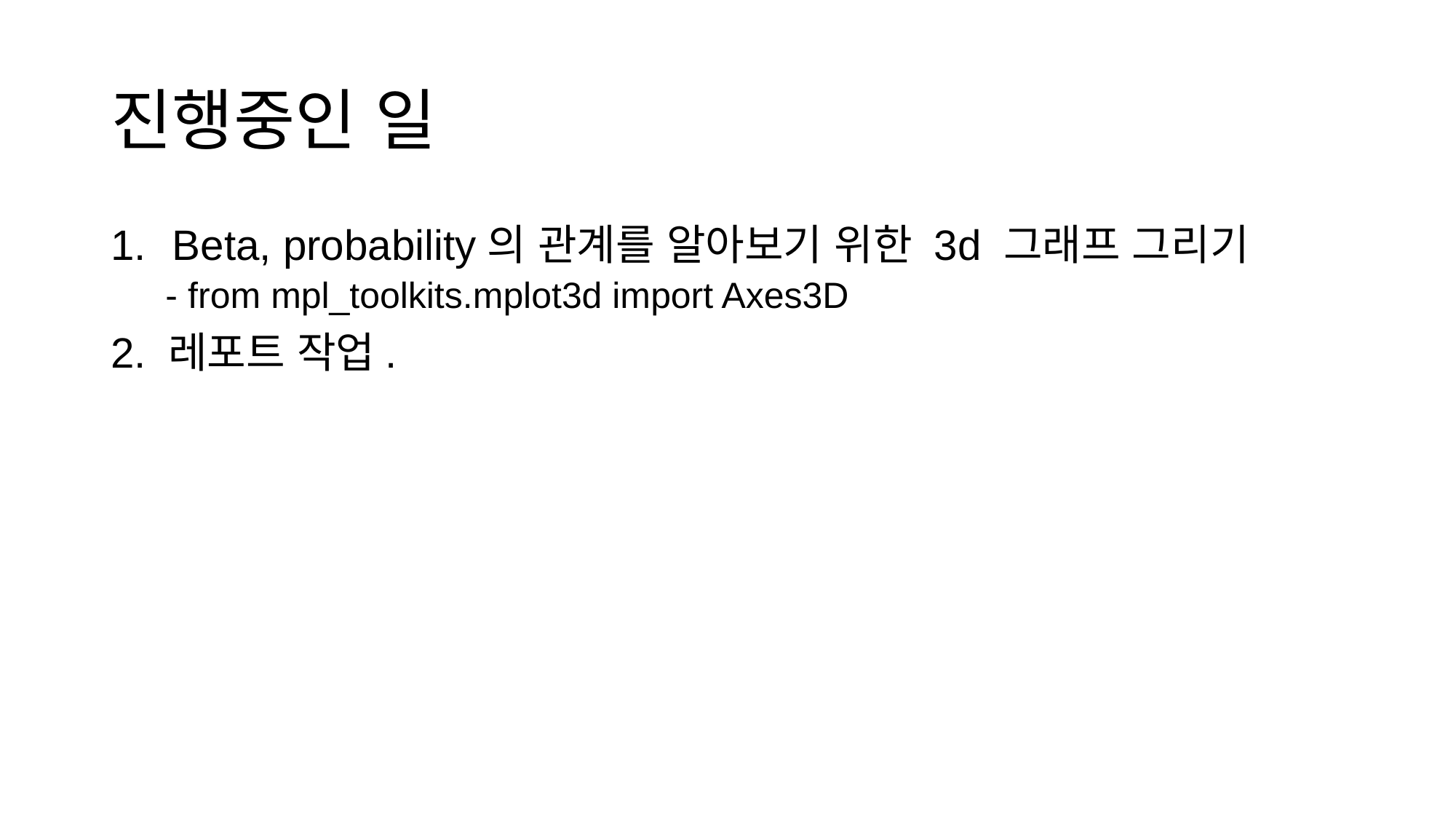

# 진행중인 일
Beta, probability의 관계를 알아보기 위한 3d 그래프 그리기
- from mpl_toolkits.mplot3d import Axes3D
2. 레포트 작업.